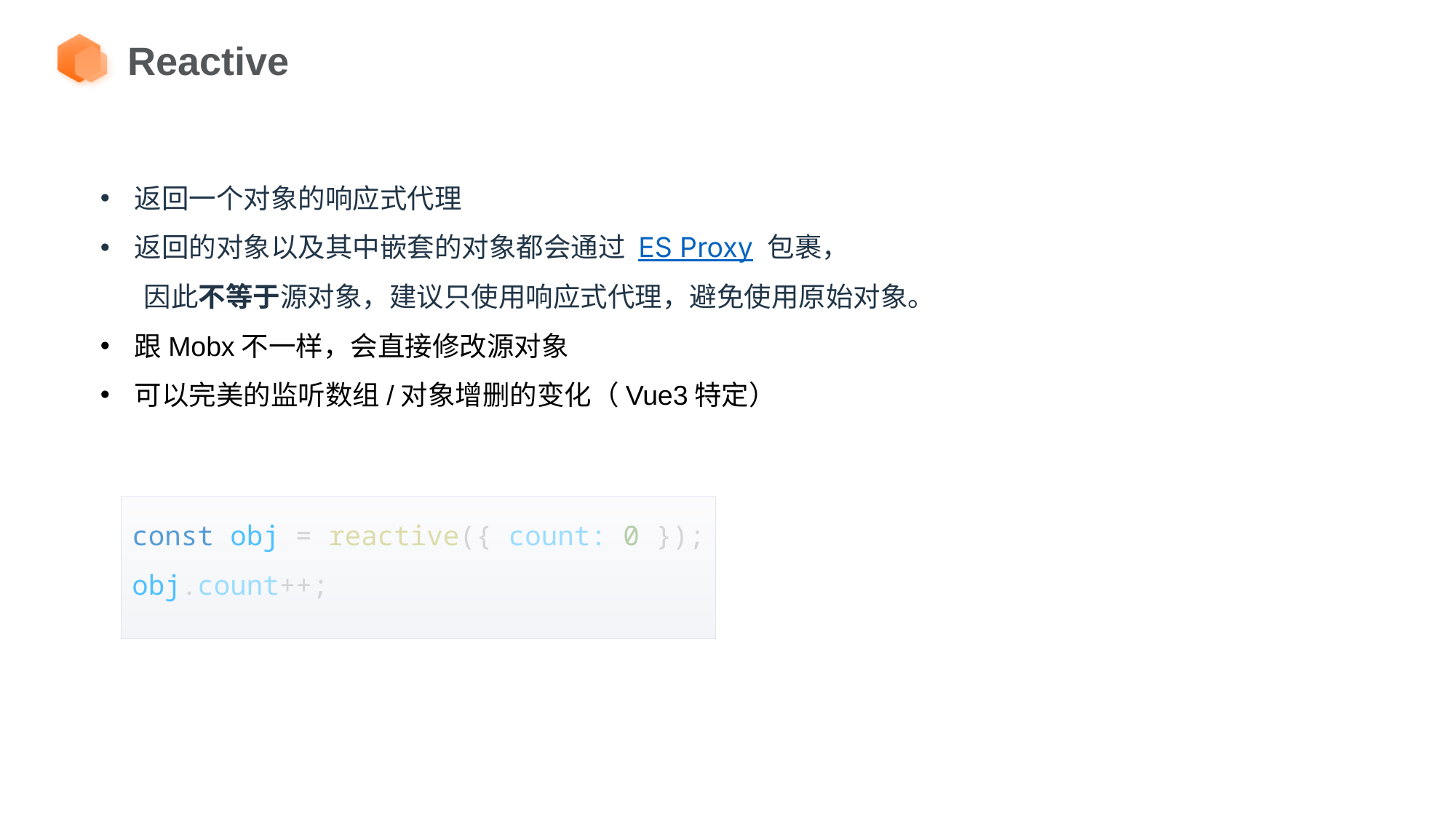

Reactive

返回一个对象的响应式代理
返回的对象以及其中嵌套的对象都会通过 ES Proxy 包裹，
      因此不等于源对象，建议只使用响应式代理，避免使用原始对象。
跟Mobx不一样，会直接修改源对象
可以完美的监听数组/对象增删的变化（Vue3特定）
const obj = reactive({ count: 0 });
obj.count++;